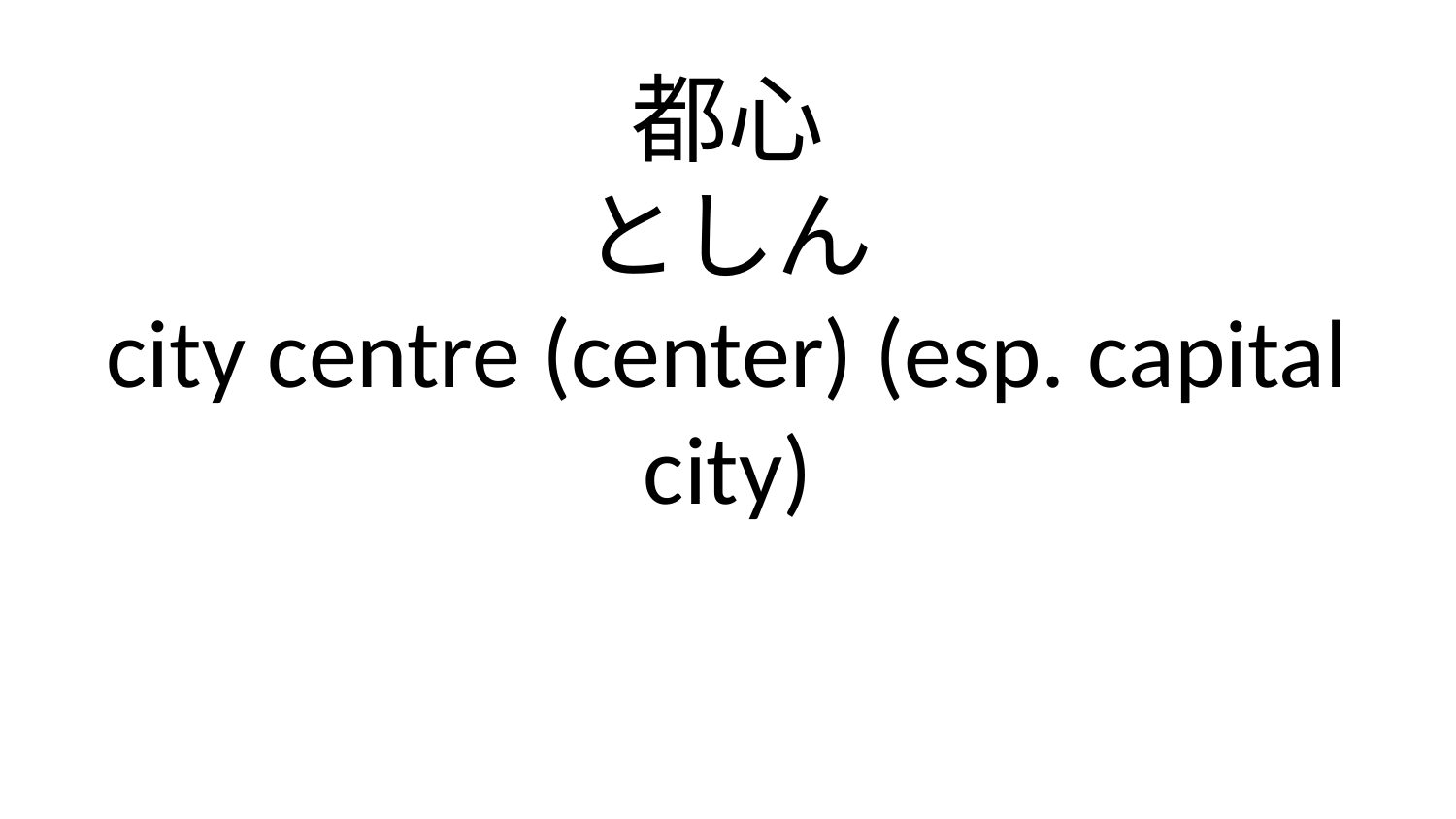

都心
としん
city centre (center) (esp. capital city)